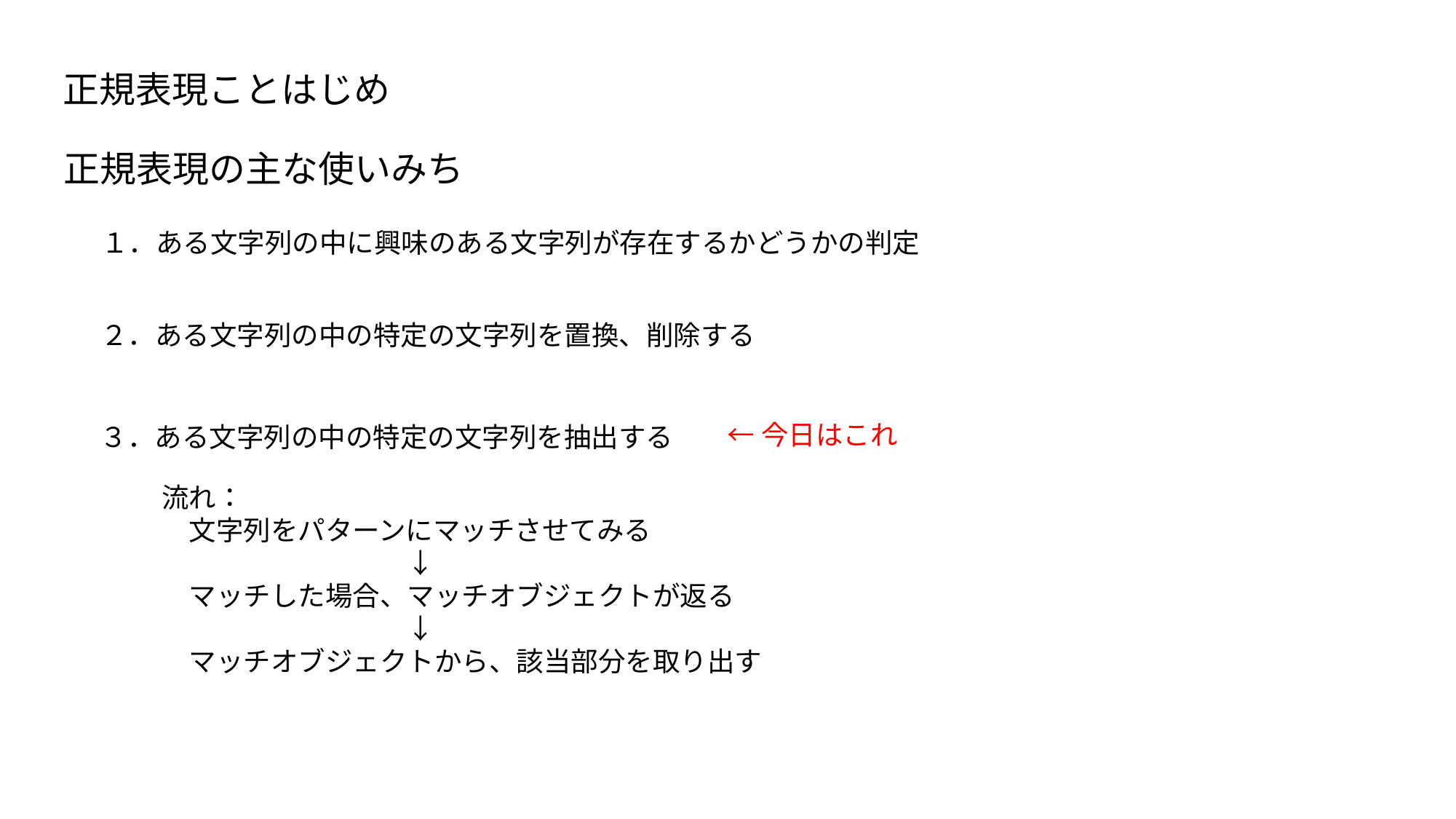

正規表現ことはじめ
正規表現の主な使いみち
１．ある文字列の中に興味のある文字列が存在するかどうかの判定
２．ある文字列の中の特定の文字列を置換、削除する
←今日はこれ
３．ある文字列の中の特定の文字列を抽出する
流れ：
　文字列をパターンにマッチさせてみる
　　　　　　　　　↓
　マッチした場合、マッチオブジェクトが返る
　　　　　　　　　↓
　マッチオブジェクトから、該当部分を取り出す